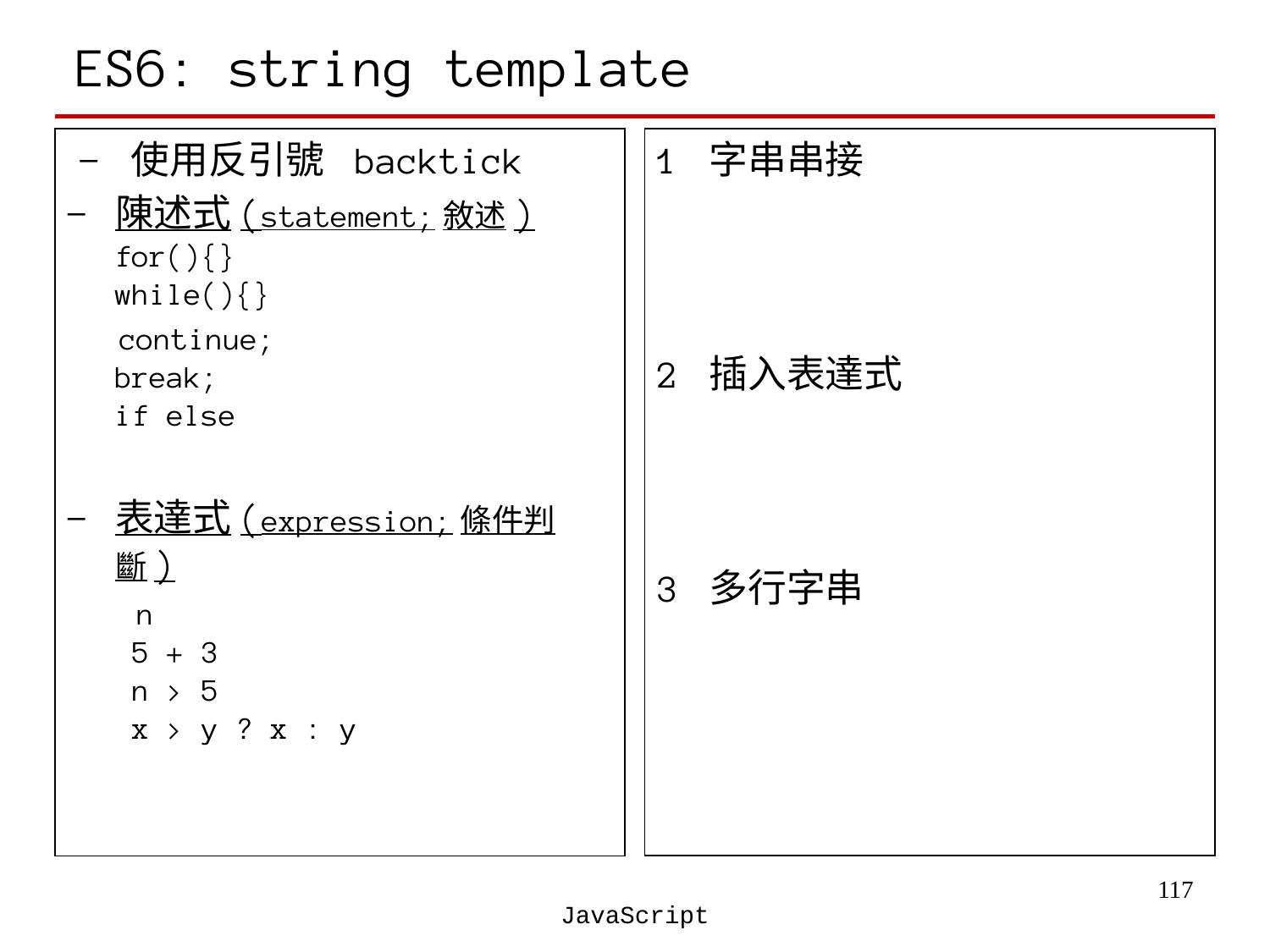

# ES6: string template
使用反引號 backtick
陳述式(statement;敘述)
for(){}
while(){}
   continue;
break;
if else

表達式(expression;條件判斷)
    n
 5 + 3
 n > 5
 x > y ? x : y

1 字串串接

2 插入表達式

3 多行字串
117
JavaScript